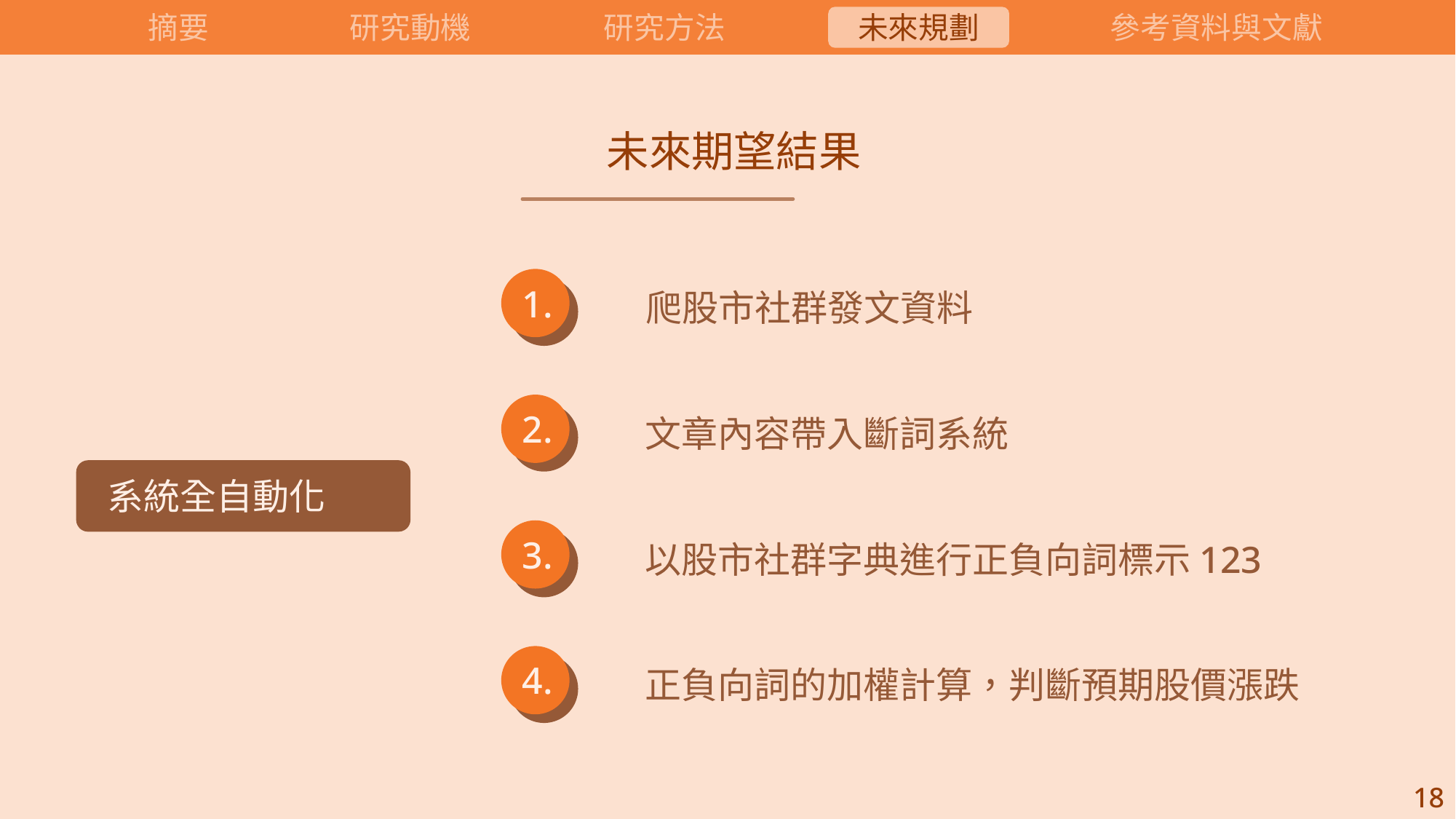

摘要
研究動機
研究方法
未來規劃
參考資料與文獻

未來期望結果

1.

爬股市社群發文資料

2.

文章內容帶入斷詞系統

3.

以股市社群字典進行正負向詞標示123

4.

正負向詞的加權計算，判斷預期股價漲跌

系統全自動化
18